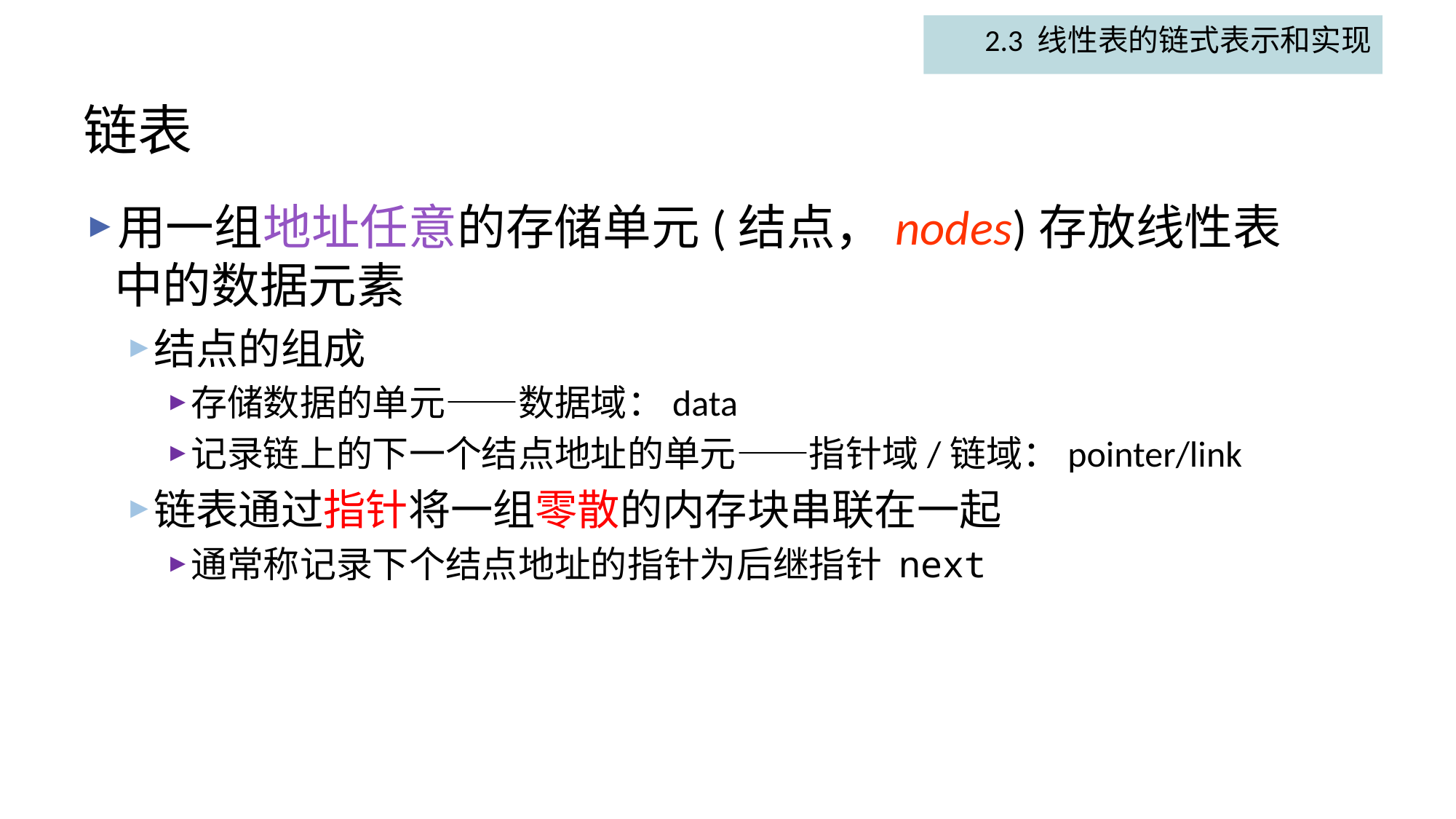

2.3 线性表的链式表示和实现
# 链表
用一组地址任意的存储单元(结点，nodes)存放线性表中的数据元素
结点的组成
存储数据的单元——数据域：data
记录链上的下一个结点地址的单元——指针域/链域：pointer/link
链表通过指针将一组零散的内存块串联在一起
通常称记录下个结点地址的指针为后继指针 next